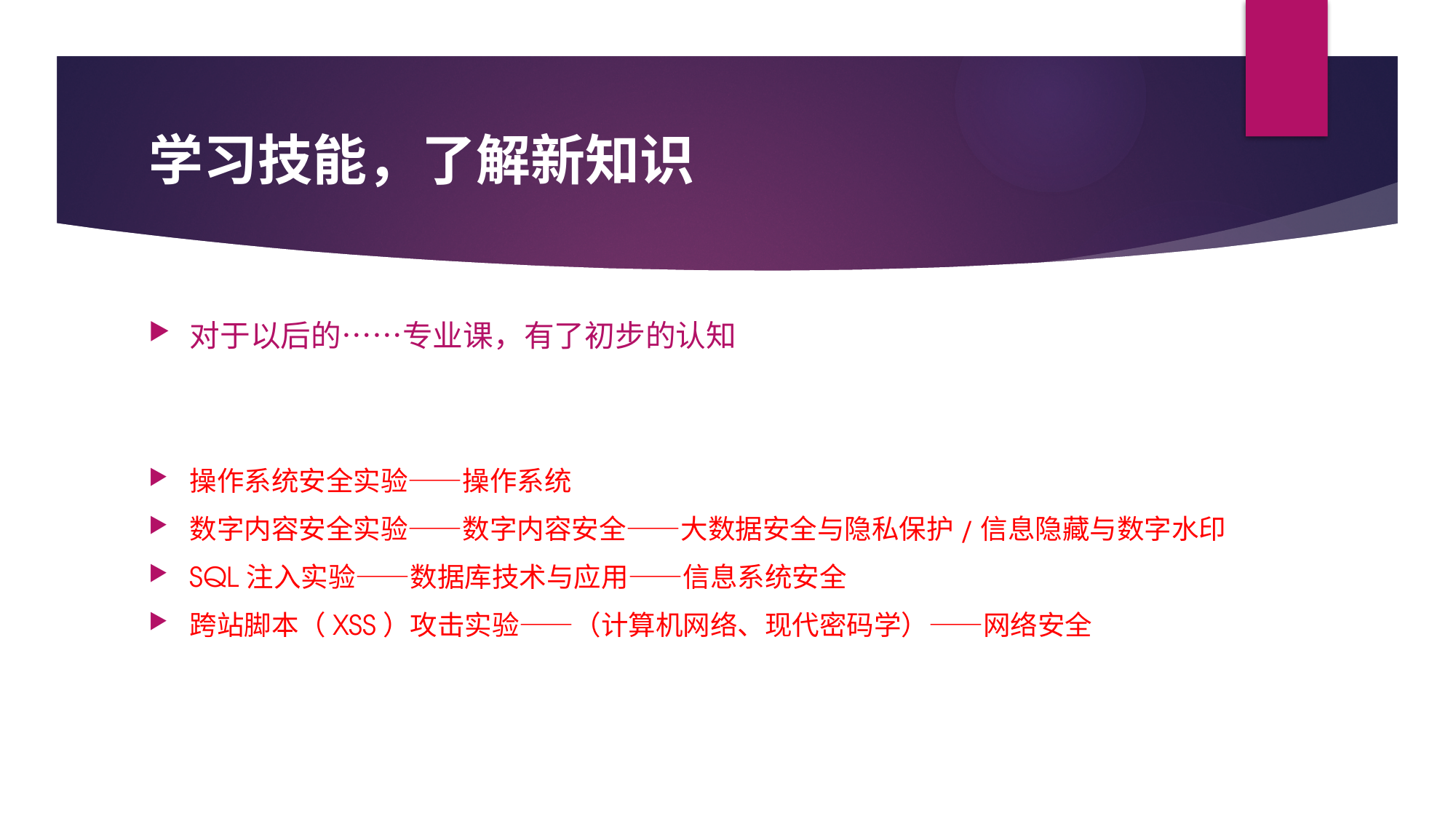

# 学习技能，了解新知识
对于以后的……专业课，有了初步的认知

操作系统安全实验——操作系统
数字内容安全实验——数字内容安全——大数据安全与隐私保护/信息隐藏与数字水印
SQL注入实验——数据库技术与应用——信息系统安全
跨站脚本（XSS）攻击实验——（计算机网络、现代密码学）——网络安全